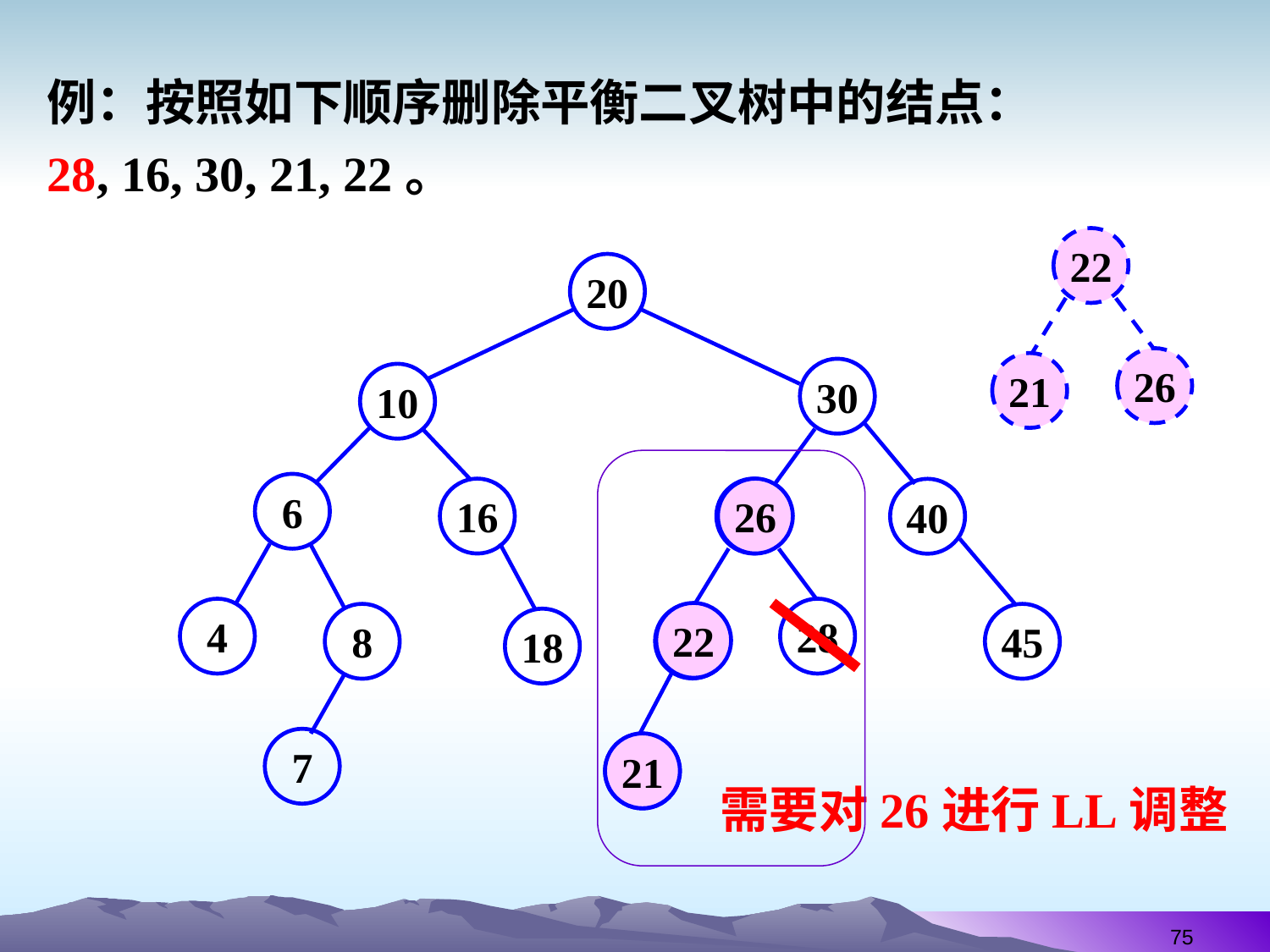

例：按照如下顺序删除平衡二叉树中的结点：
28, 16, 30, 21, 22。
22

26
21
20

30
10

6
16
26
26
40

4
28
22

22
8
45
18

7
21
21
需要对26进行LL调整
75